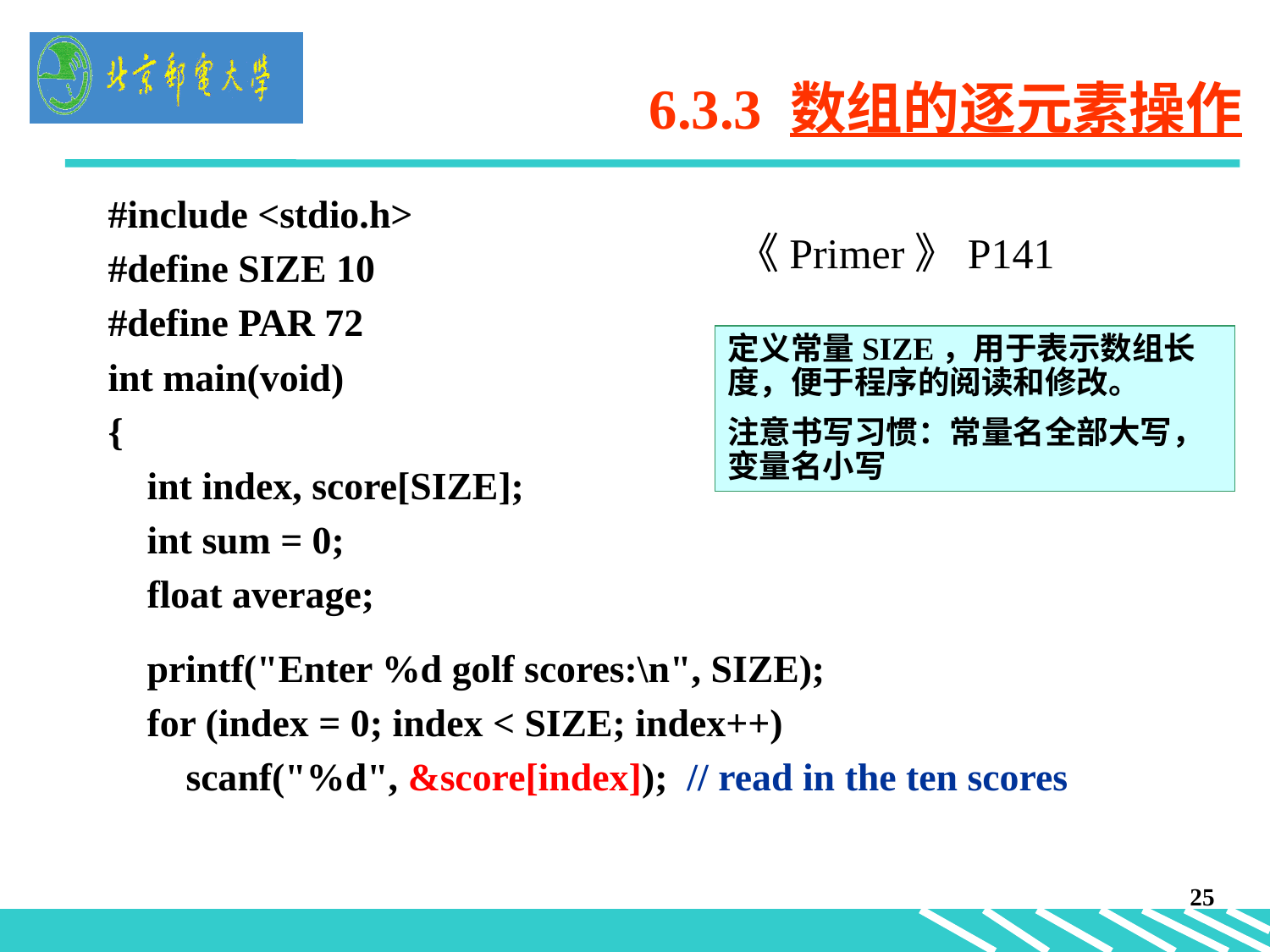

# 6.3.3 数组的逐元素操作
#include <stdio.h>
#define SIZE 10
#define PAR 72
int main(void)
{
    int index, score[SIZE];
    int sum = 0;
    float average;

    printf("Enter %d golf scores:\n", SIZE);
    for (index = 0; index < SIZE; index++)
        scanf("%d", &score[index]);  // read in the ten scores
《Primer》P141
定义常量SIZE，用于表示数组长度，便于程序的阅读和修改。
注意书写习惯：常量名全部大写，变量名小写
25